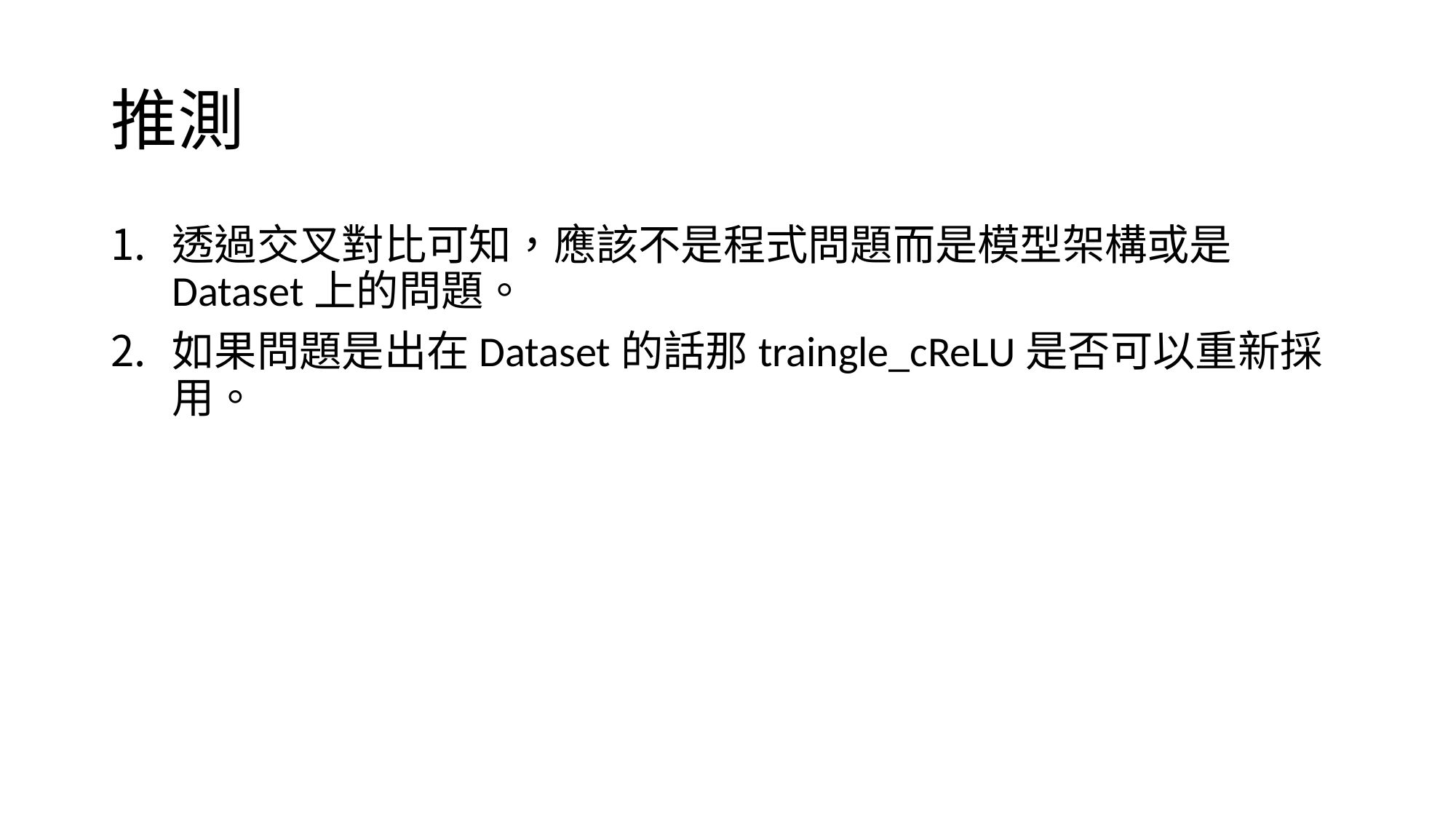

# 推測
透過交叉對比可知，應該不是程式問題而是模型架構或是Dataset上的問題。
如果問題是出在Dataset的話那traingle_cReLU是否可以重新採用。